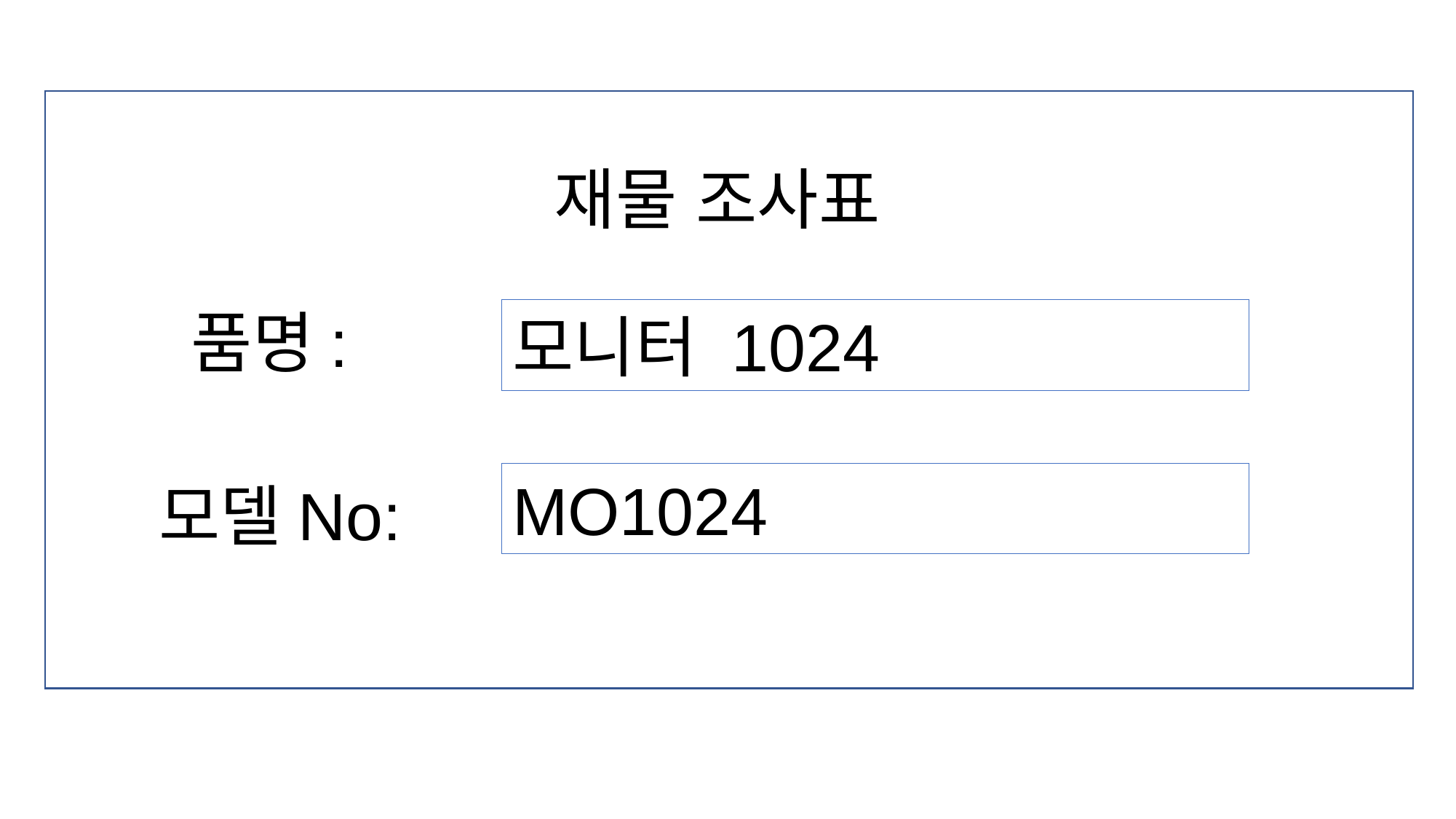

재물 조사표
품명:
모니터 1024
MO1024
모델No: